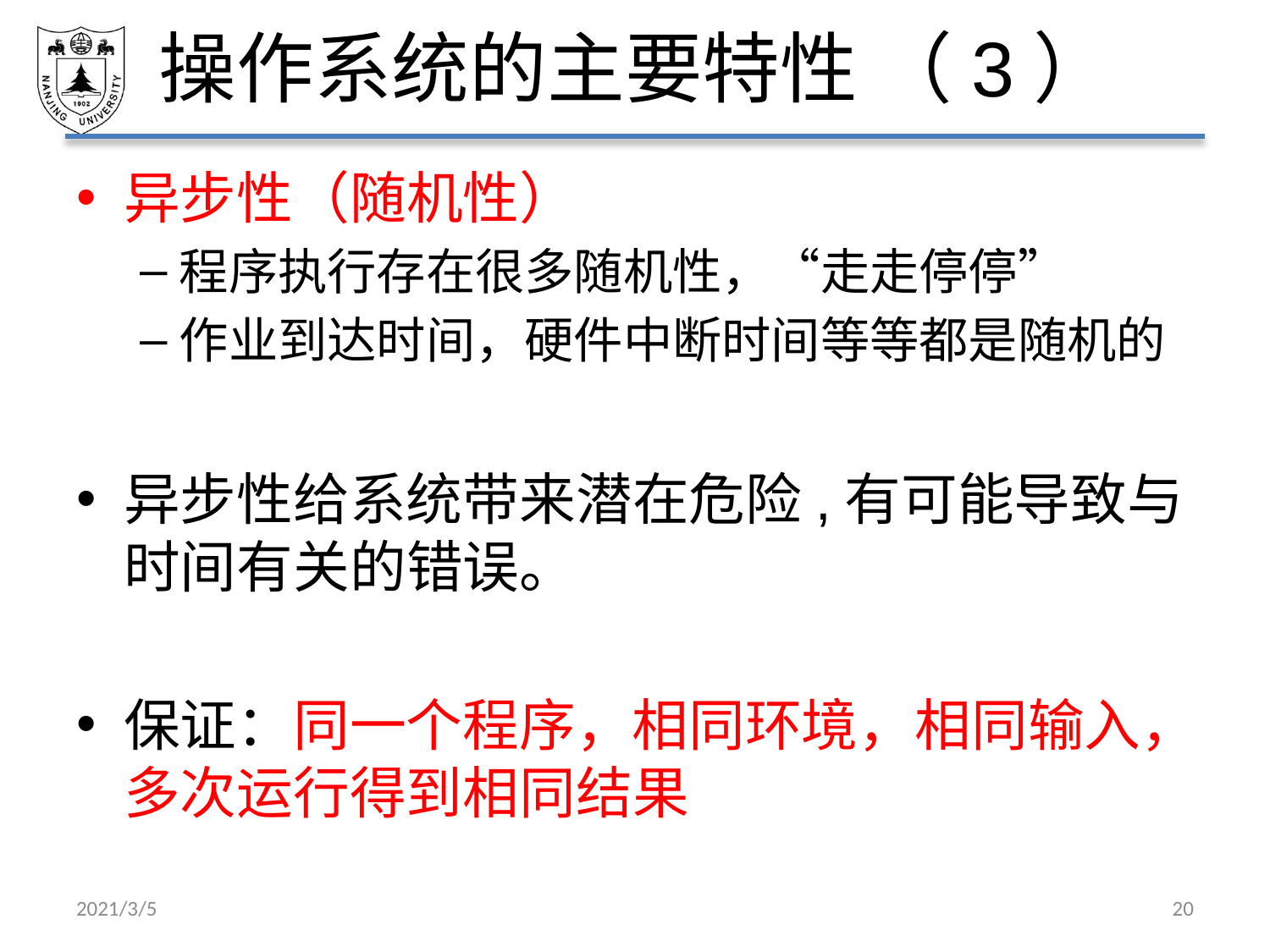

# 操作系统的主要特性 （3）
异步性（随机性）
程序执行存在很多随机性，“走走停停”
作业到达时间，硬件中断时间等等都是随机的

异步性给系统带来潜在危险,有可能导致与时间有关的错误。

保证：同一个程序，相同环境，相同输入，多次运行得到相同结果
2021/3/5
20